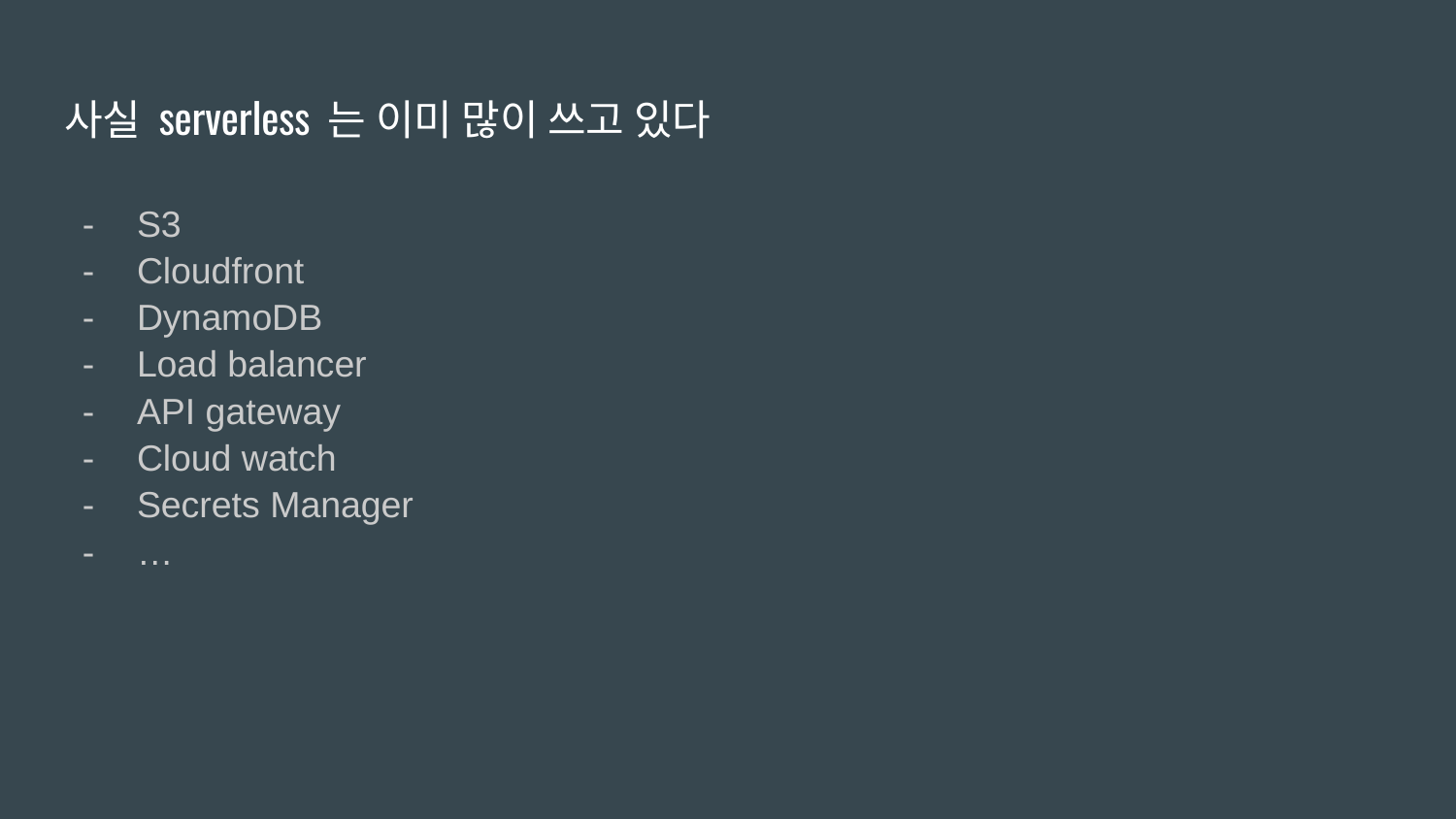

# 사실 serverless 는 이미 많이 쓰고 있다
S3
Cloudfront
DynamoDB
Load balancer
API gateway
Cloud watch
Secrets Manager
…